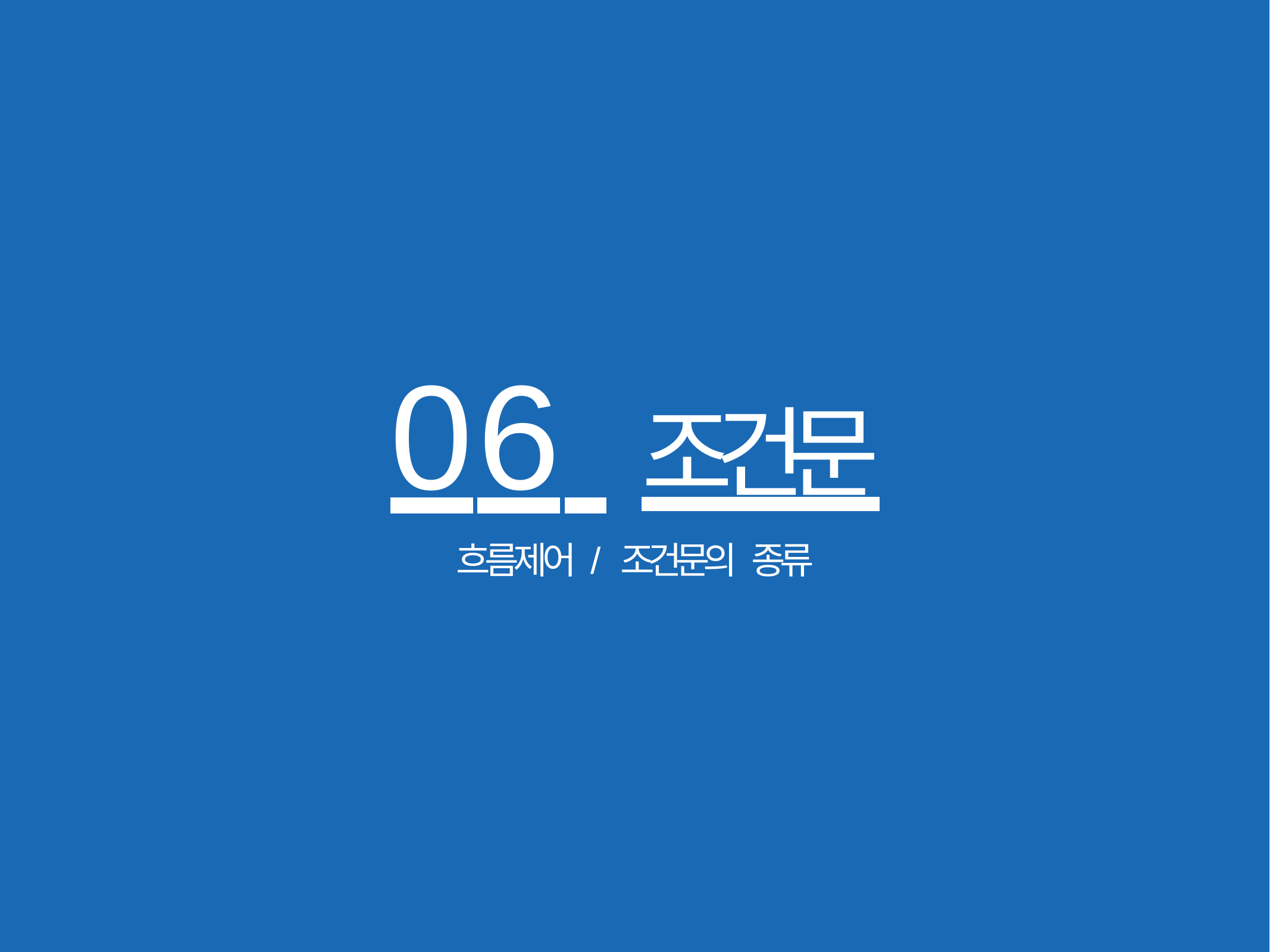

# 06 조건문
흐름제어 / 조건문의  종류